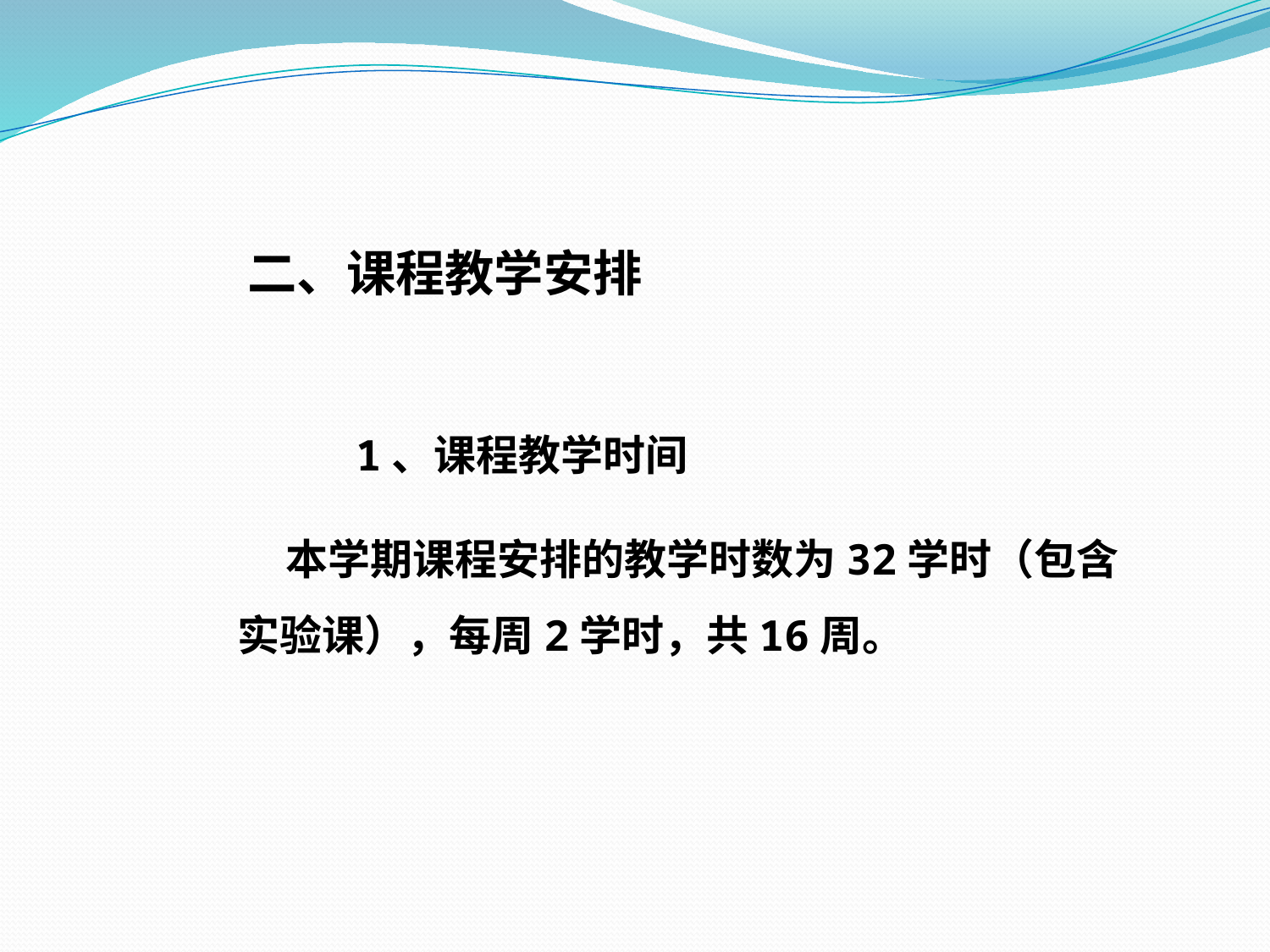

二、课程教学安排
    1、课程教学时间
    本学期课程安排的教学时数为32学时（包含实验课），每周2学时，共16周。